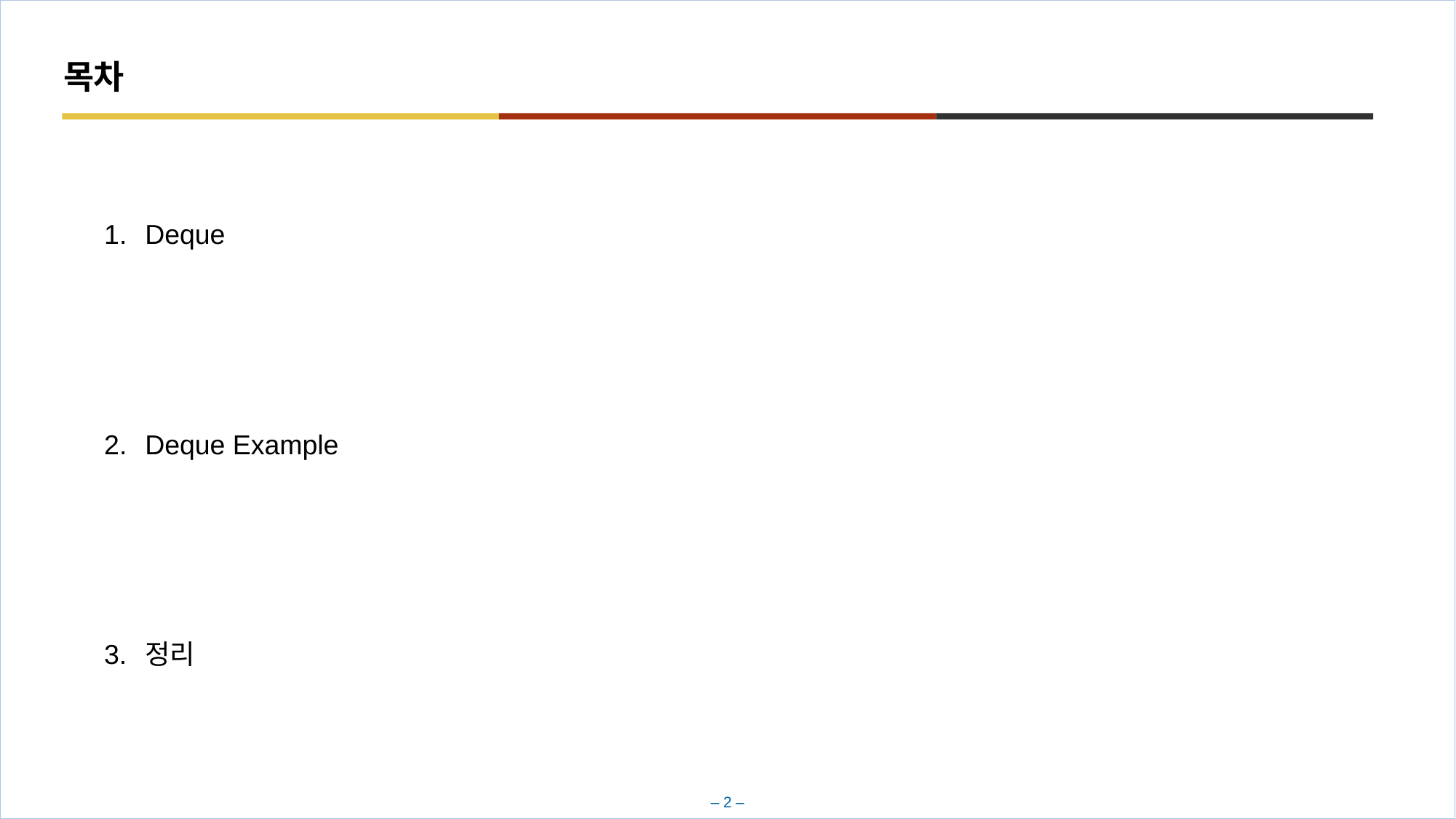

# 목차

Deque

Deque Example

정리
– 2 –